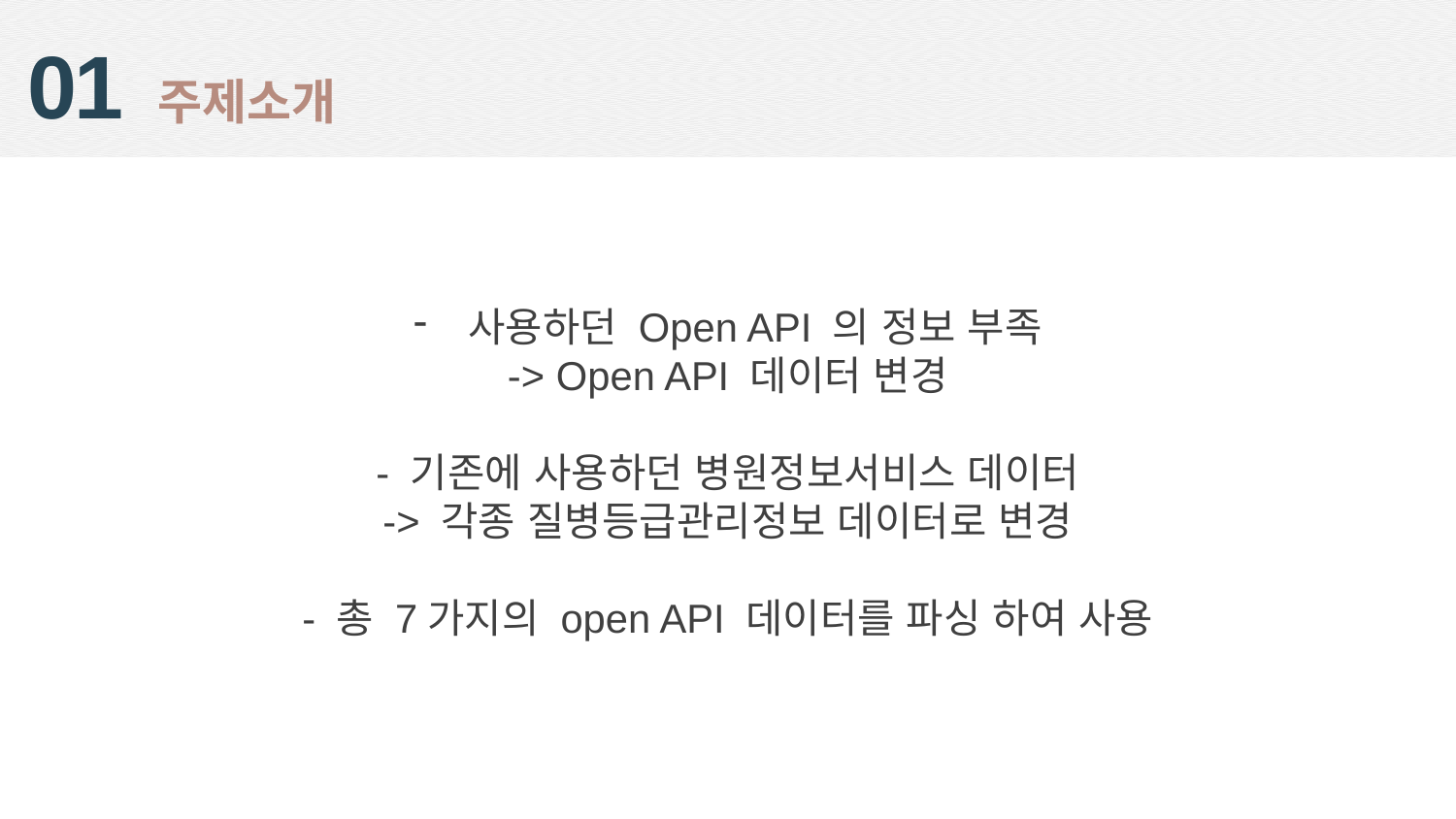

주제소개
01
사용하던 Open API 의 정보 부족
-> Open API 데이터 변경

- 기존에 사용하던 병원정보서비스 데이터
-> 각종 질병등급관리정보 데이터로 변경

- 총 7가지의 open API 데이터를 파싱 하여 사용